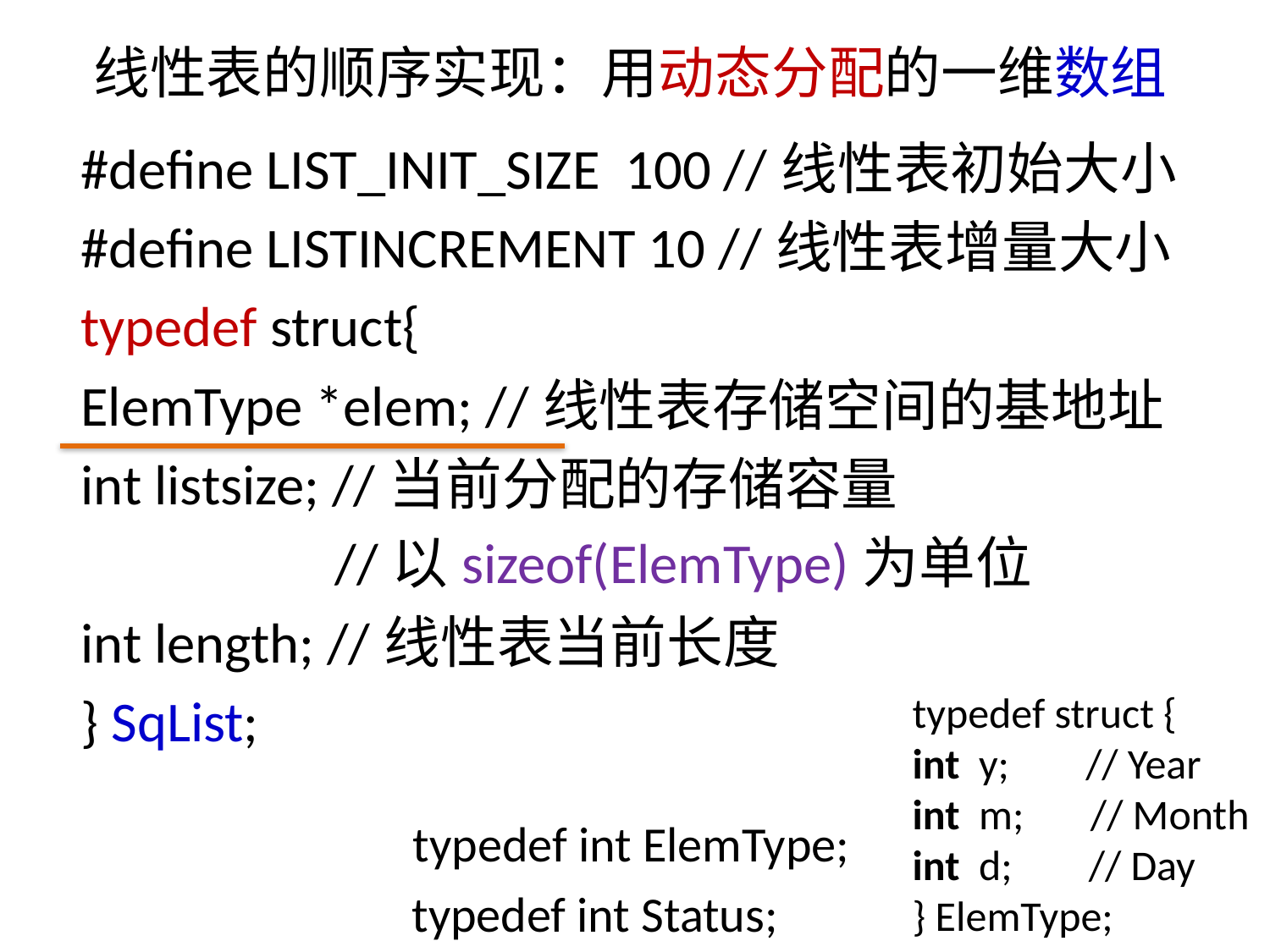

# 线性表的顺序实现：用动态分配的一维数组
#define LIST_INIT_SIZE  100 //线性表初始大小
#define LISTINCREMENT 10 //线性表增量大小
typedef struct{
ElemType *elem; //线性表存储空间的基地址
int listsize; //当前分配的存储容量
		//以sizeof(ElemType)为单位
int length; //线性表当前长度
} SqList;
typedef struct {
int  y;        // Year
int  m;       // Month
int  d;        // Day
} ElemType;
typedef int ElemType;
typedef int Status;